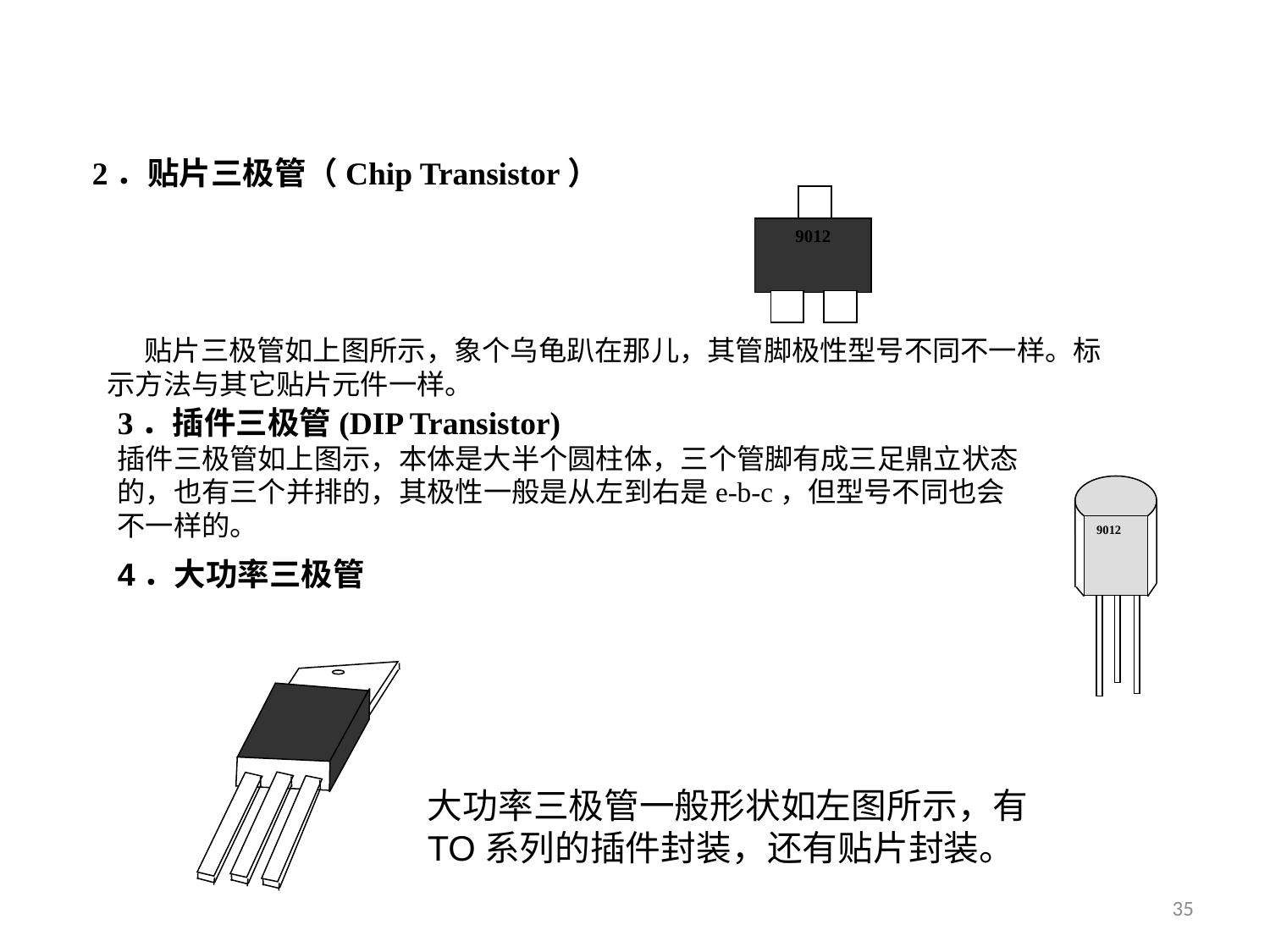

2．贴片三极管（Chip Transistor）

9012

贴片三极管如上图所示，象个乌龟趴在那儿，其管脚极性型号不同不一样。标示方法与其它贴片元件一样。
3．插件三极管(DIP Transistor)
插件三极管如上图示，本体是大半个圆柱体，三个管脚有成三足鼎立状态的，也有三个并排的，其极性一般是从左到右是e-b-c，但型号不同也会不一样的。

9012

4．大功率三极管

大功率三极管一般形状如左图所示，有TO系列的插件封装，还有贴片封装。
35
© USI proprietary and confidential